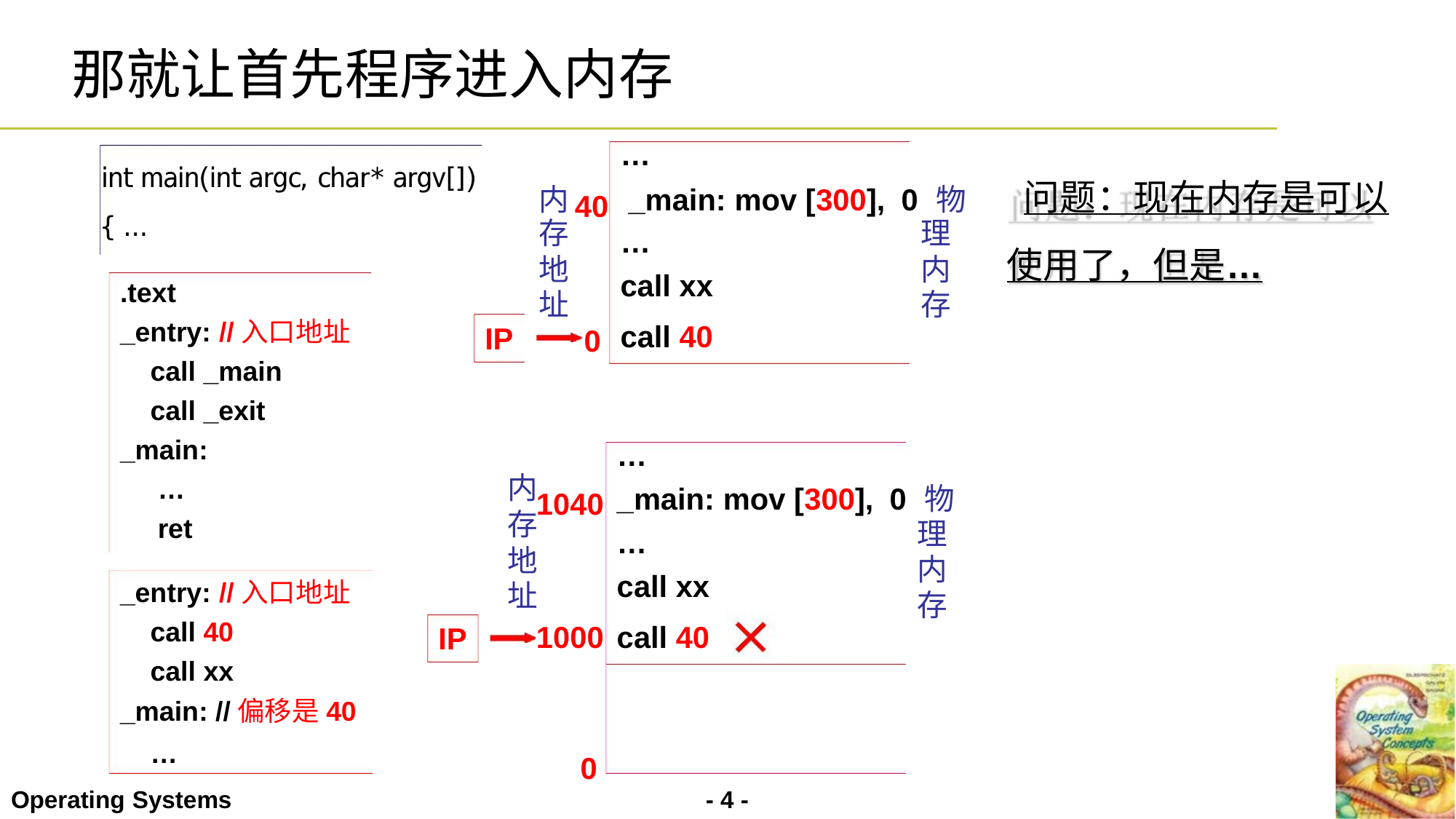

那就让首先程序进入内存

…

int main(int argc, char* argv[])

内 _main: mov [300], 0 物 问题：现在内存是可以
40
{ ...
存
地
址
理
内
存
…
使用了，但是…
call xx

.text

_entry: //入口地址
call _main
call _exit
_main:
call 40
IP
0

…

…
内
存
地
址
_main: mov [300], 0 物
1040
ret
理
内
…
call xx

_entry: //入口地址
call 40
存

1000 call 40
IP

call xx

_main: //偏移是40
…
0
- 4 -
Operating Systems